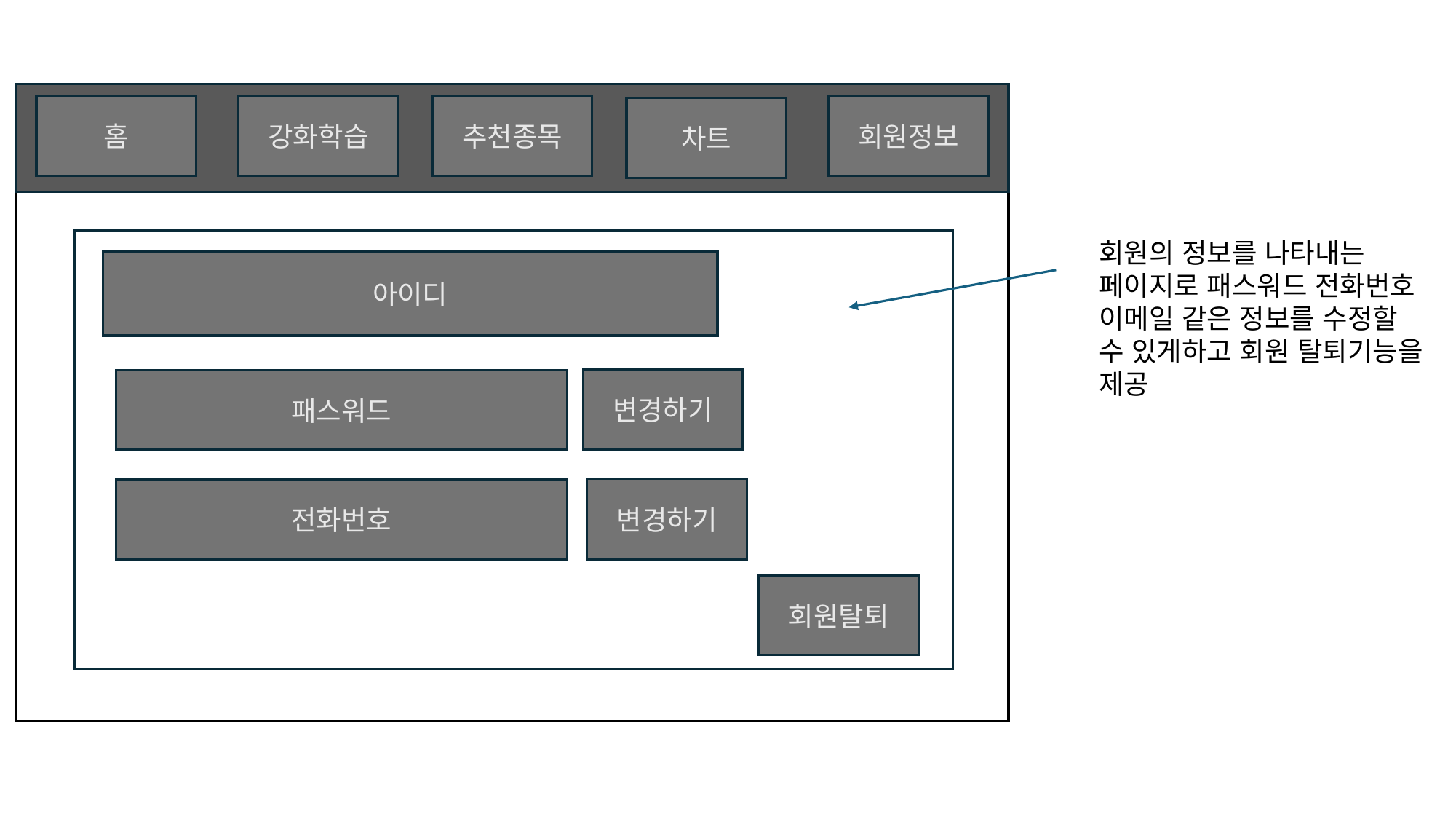

추천종목
강화학습
홈
회원정보
차트

회원의 정보를 나타내는
페이지로 패스워드 전화번호
이메일 같은 정보를 수정할
수 있게하고 회원 탈퇴기능을
제공
아이디
변경하기
패스워드
변경하기
전화번호
회원탈퇴